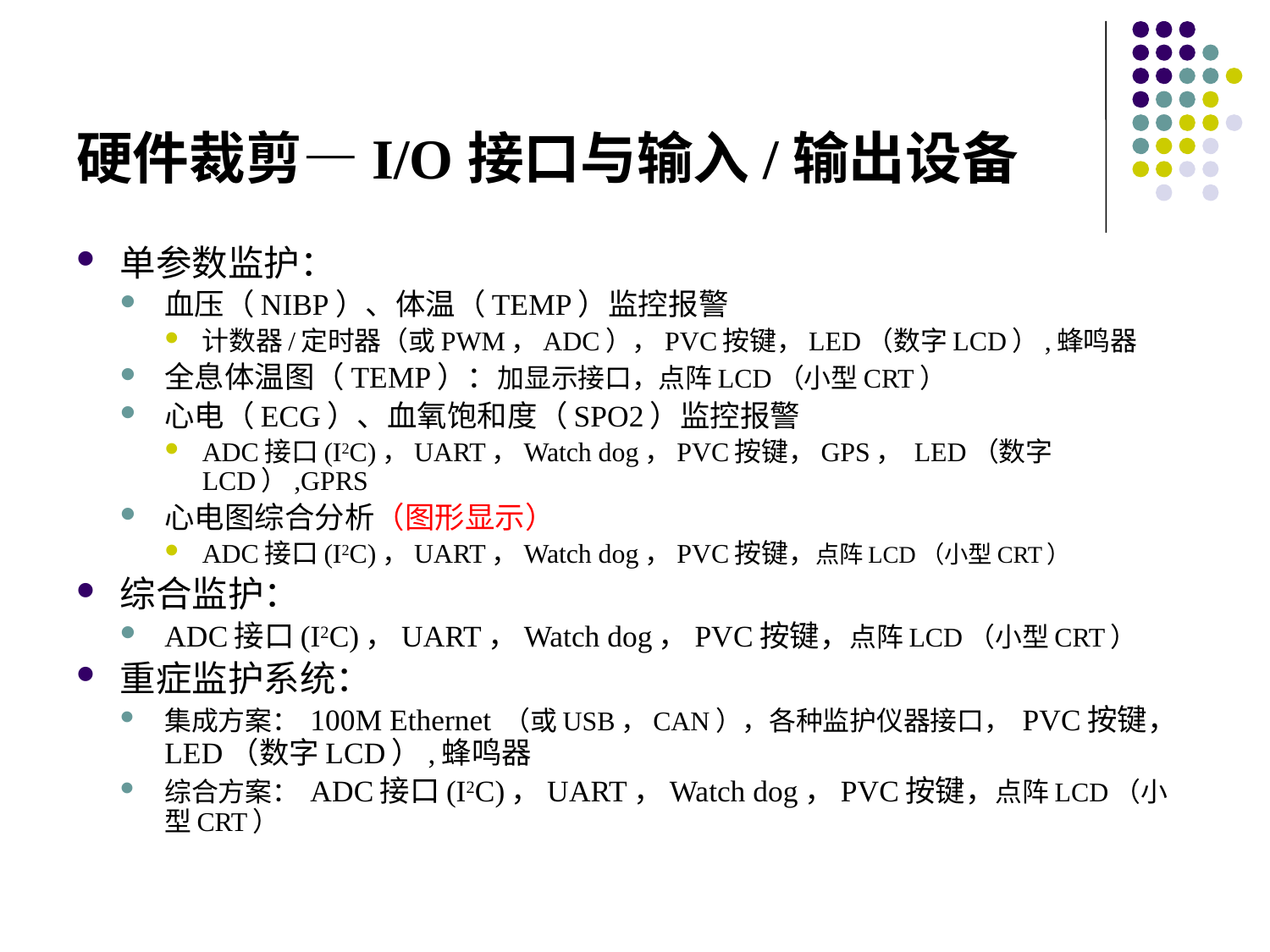

# 硬件裁剪—I/O接口与输入/输出设备
单参数监护：
血压（NIBP）、体温（TEMP）监控报警
计数器/定时器（或PWM，ADC），PVC按键，LED（数字LCD）,蜂鸣器
全息体温图（TEMP）：加显示接口，点阵LCD（小型CRT）
心电（ECG）、血氧饱和度（SPO2）监控报警
ADC接口(I2C)，UART，Watch dog，PVC按键，GPS， LED（数字LCD）,GPRS
心电图综合分析（图形显示）
ADC接口(I2C)，UART，Watch dog，PVC按键，点阵LCD（小型CRT）
综合监护：
ADC接口(I2C)，UART，Watch dog，PVC按键，点阵LCD（小型CRT）
重症监护系统：
集成方案： 100M Ethernet （或USB，CAN），各种监护仪器接口， PVC按键， LED（数字LCD）,蜂鸣器
综合方案： ADC接口(I2C)，UART，Watch dog，PVC按键，点阵LCD（小型CRT）